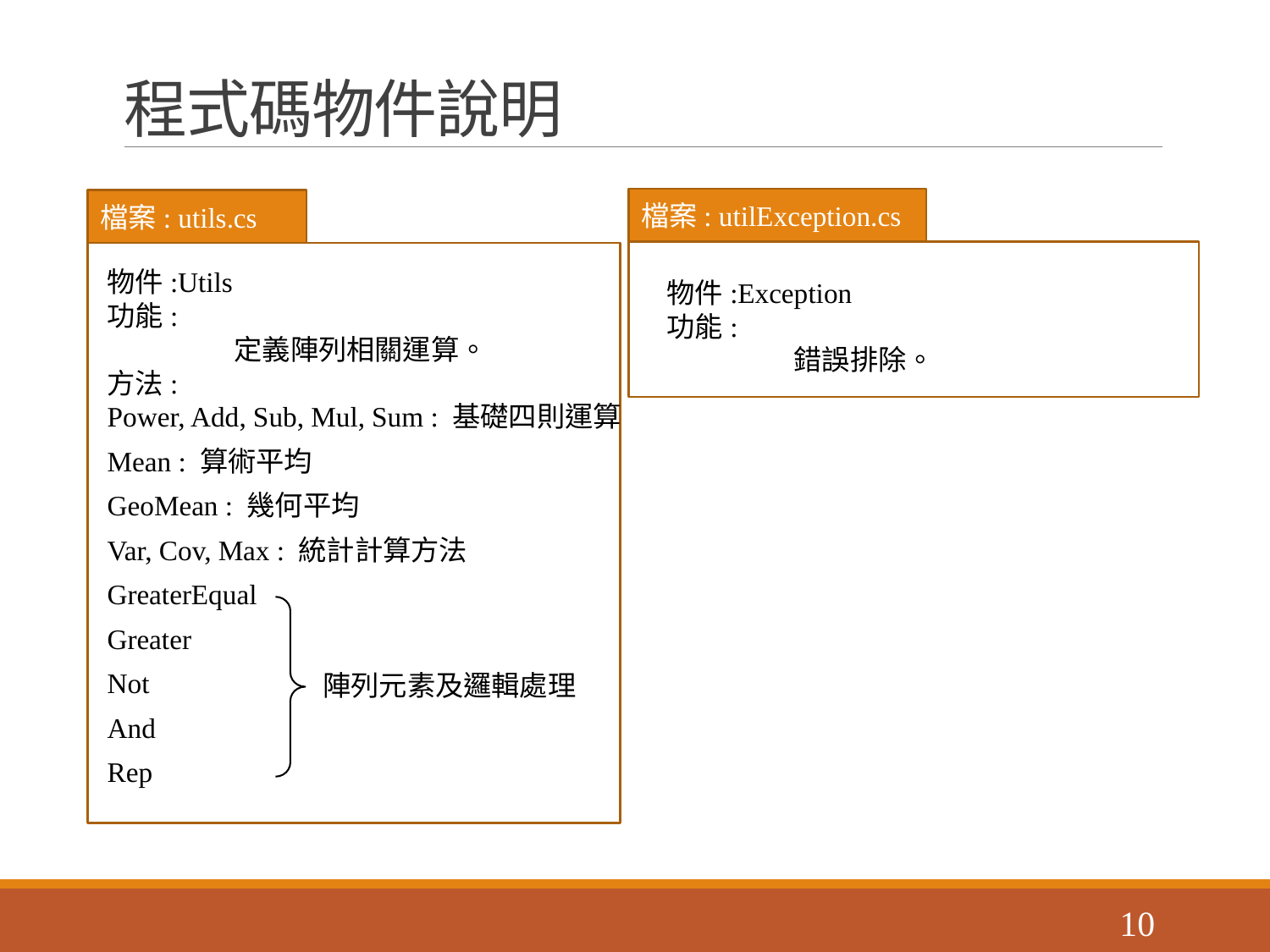

# 程式碼物件說明
檔案: utilException.cs

物件:Exception
功能:
	錯誤排除。

檔案: utils.cs

物件:Utils
功能:
	定義陣列相關運算。
方法:
Power, Add, Sub, Mul, Sum : 基礎四則運算
Mean : 算術平均
GeoMean : 幾何平均
Var, Cov, Max : 統計計算方法
GreaterEqual
Greater
Not
And
Rep

陣列元素及邏輯處理
10